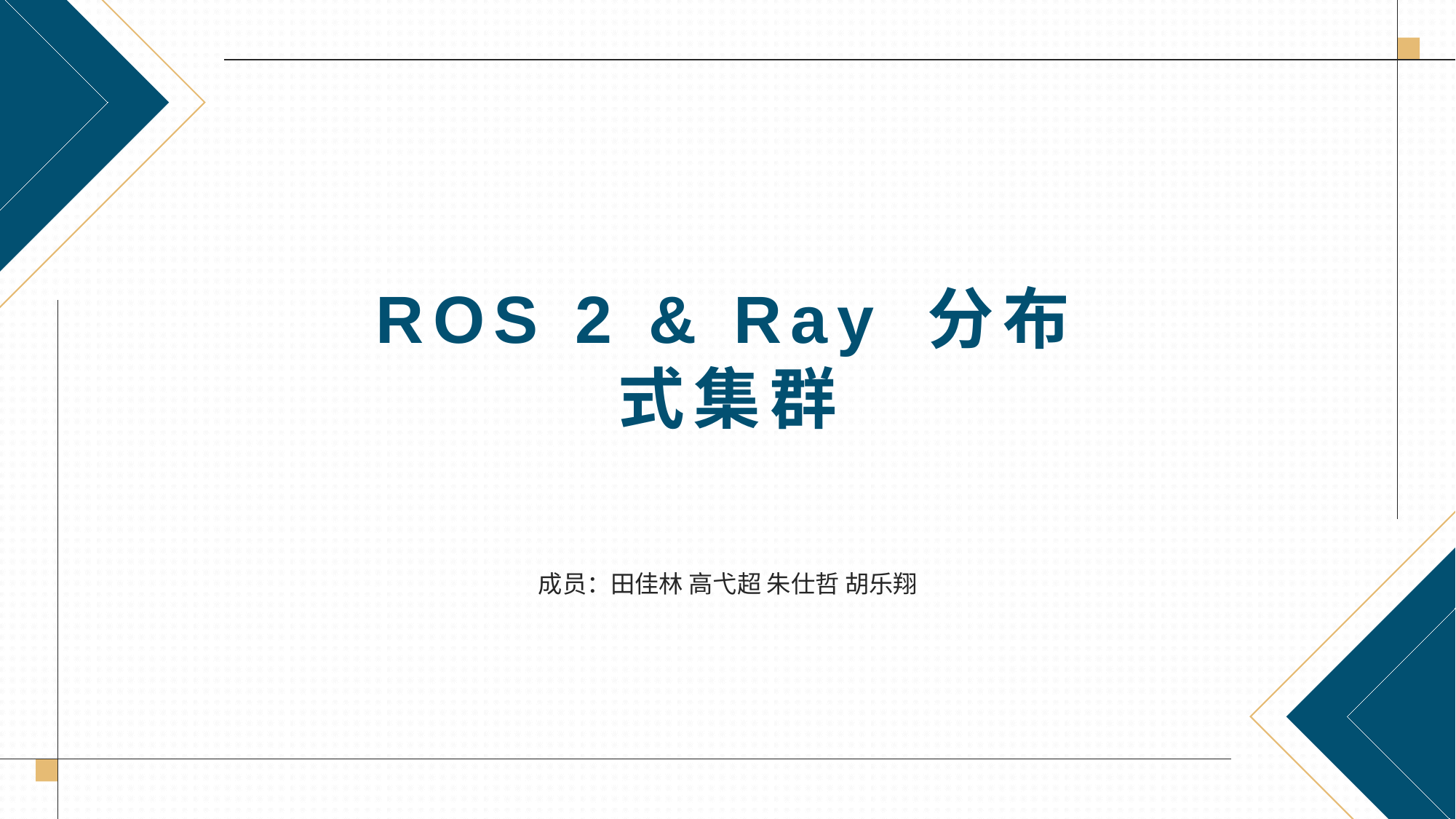

ROS 2 & Ray 分布式集群

成员：田佳林 高弋超 朱仕哲 胡乐翔